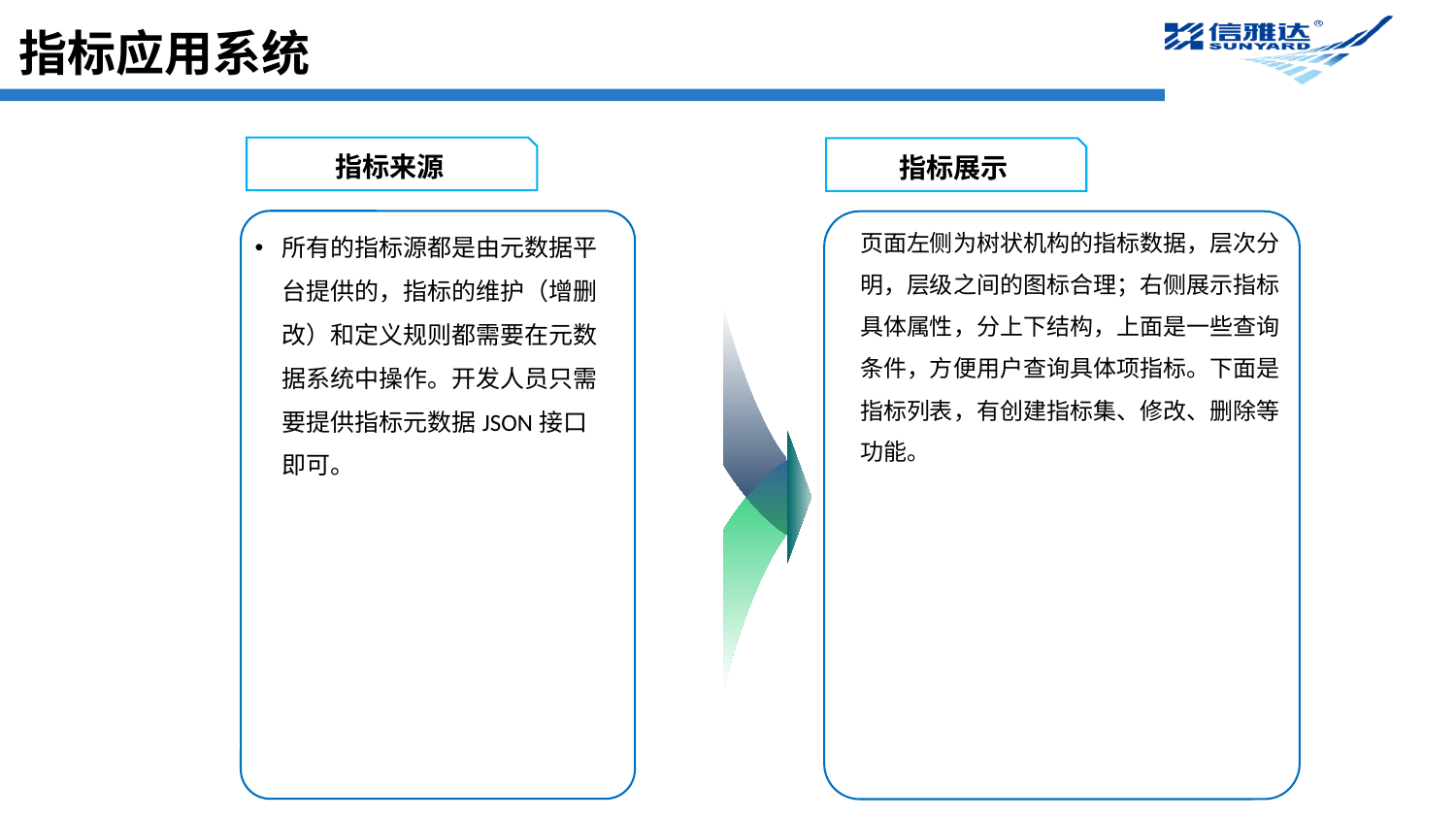

指标应用系统
指标来源
指标展示
页面左侧为树状机构的指标数据，层次分明，层级之间的图标合理；右侧展示指标具体属性，分上下结构，上面是一些查询条件，方便用户查询具体项指标。下面是指标列表，有创建指标集、修改、删除等功能。

所有的指标源都是由元数据平台提供的，指标的维护（增删改）和定义规则都需要在元数据系统中操作。开发人员只需要提供指标元数据JSON接口即可。